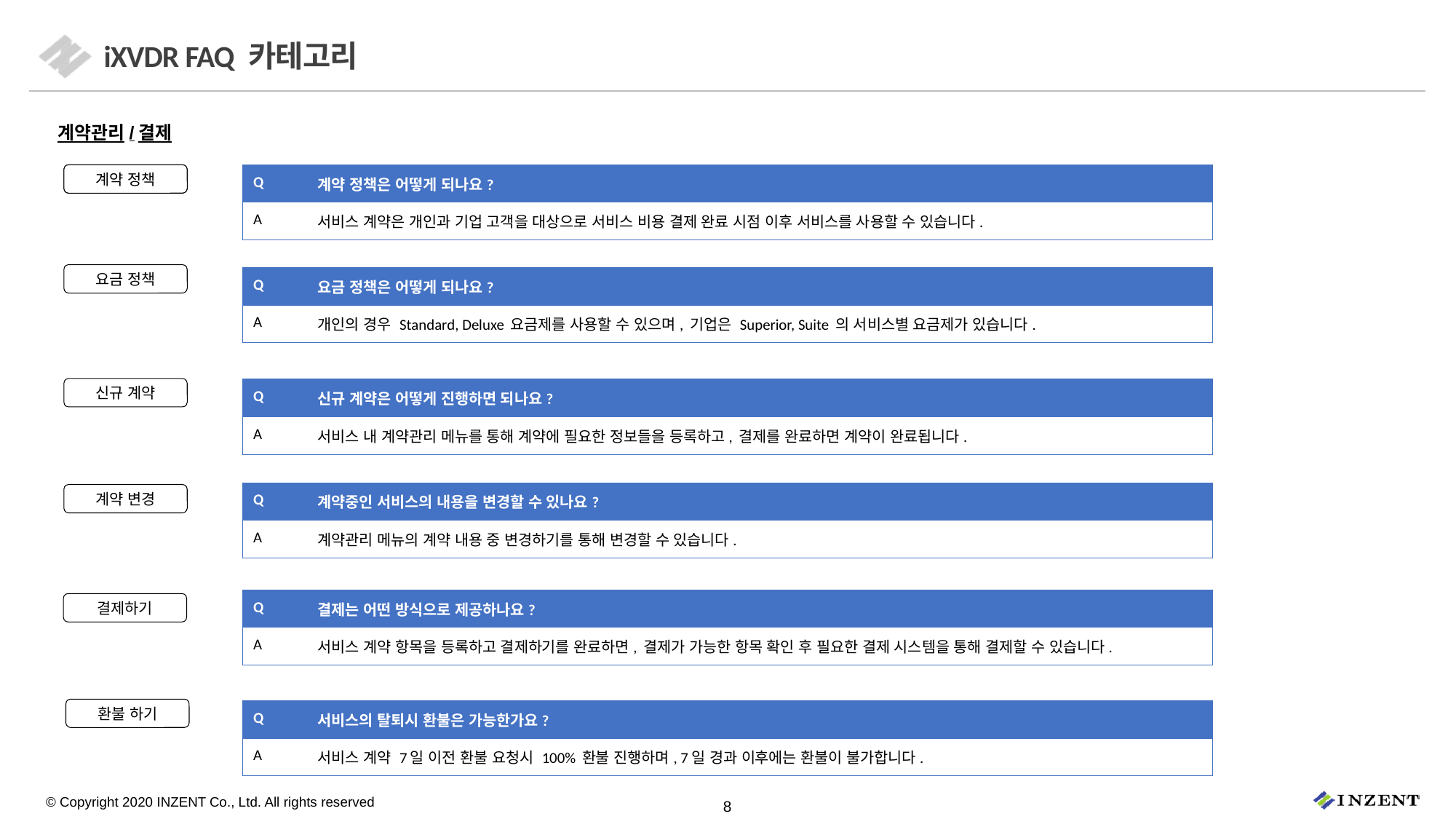

# iXVDR FAQ 카테고리
계약관리/결제
계약 정책
회원가입
| Q | 계약 정책은 어떻게 되나요? |
| --- | --- |
| A | 서비스 계약은 개인과 기업 고객을 대상으로 서비스 비용 결제 완료 시점 이후 서비스를 사용할 수 있습니다. |
요금 정책
| Q | 요금 정책은 어떻게 되나요? |
| --- | --- |
| A | 개인의 경우 Standard, Deluxe 요금제를 사용할 수 있으며, 기업은 Superior, Suite 의 서비스별 요금제가 있습니다. |
신규 계약
| Q | 신규 계약은 어떻게 진행하면 되나요? |
| --- | --- |
| A | 서비스 내 계약관리 메뉴를 통해 계약에 필요한 정보들을 등록하고, 결제를 완료하면 계약이 완료됩니다. |
| Q | 계약중인 서비스의 내용을 변경할 수 있나요? |
| --- | --- |
| A | 계약관리 메뉴의 계약 내용 중 변경하기를 통해 변경할 수 있습니다. |
계약 변경
| Q | 결제는 어떤 방식으로 제공하나요? |
| --- | --- |
| A | 서비스 계약 항목을 등록하고 결제하기를 완료하면, 결제가 가능한 항목 확인 후 필요한 결제 시스템을 통해 결제할 수 있습니다. |
결제하기
환불 하기
| Q | 서비스의 탈퇴시 환불은 가능한가요? |
| --- | --- |
| A | 서비스 계약 7일 이전 환불 요청시 100% 환불 진행하며, 7일 경과 이후에는 환불이 불가합니다. |
8